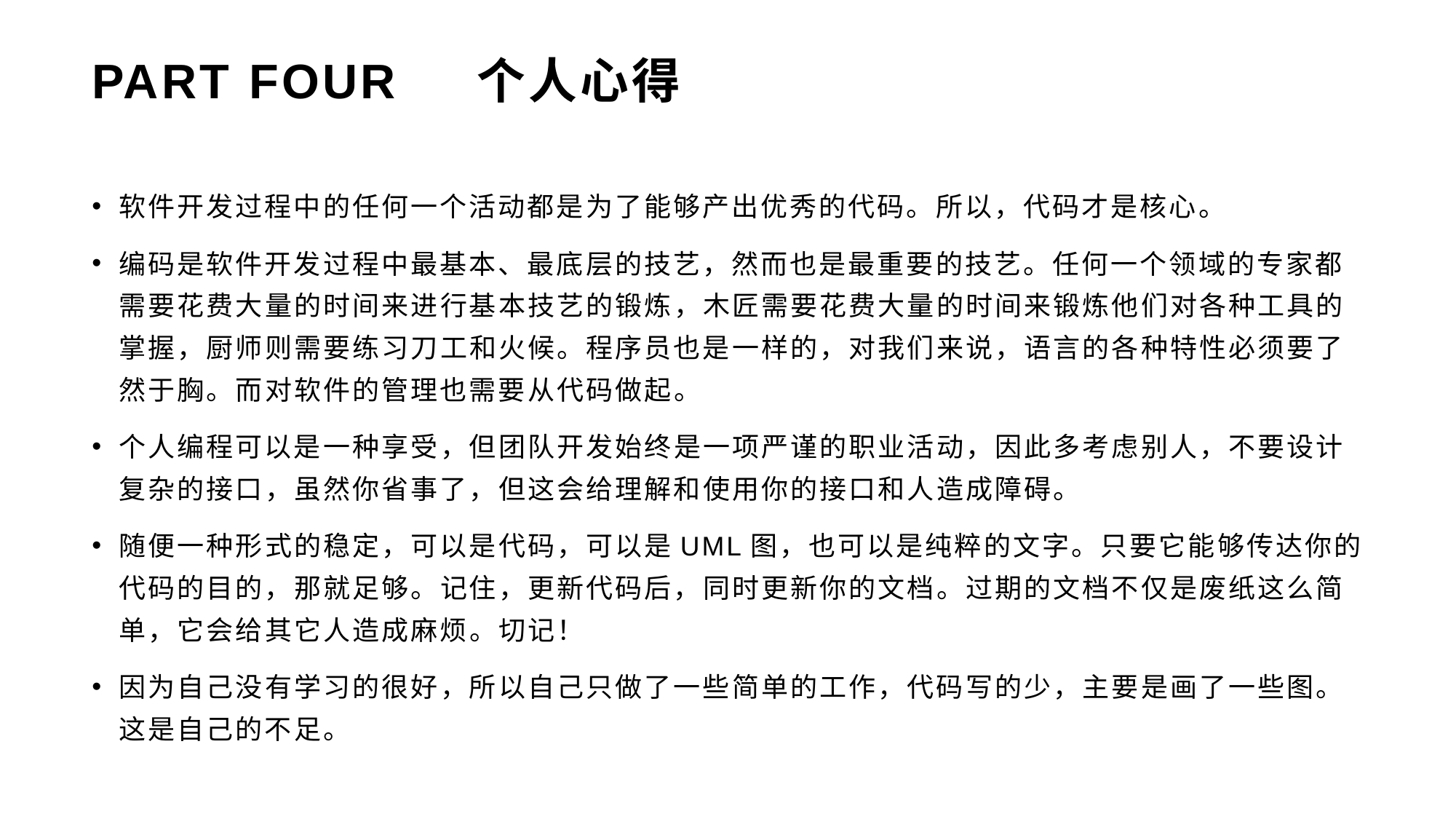

# PART FOUR    个人心得
软件开发过程中的任何一个活动都是为了能够产出优秀的代码。所以，代码才是核心。
编码是软件开发过程中最基本、最底层的技艺，然而也是最重要的技艺。任何一个领域的专家都需要花费大量的时间来进行基本技艺的锻炼，木匠需要花费大量的时间来锻炼他们对各种工具的掌握，厨师则需要练习刀工和火候。程序员也是一样的，对我们来说，语言的各种特性必须要了然于胸。而对软件的管理也需要从代码做起。
个人编程可以是一种享受，但团队开发始终是一项严谨的职业活动，因此多考虑别人，不要设计复杂的接口，虽然你省事了，但这会给理解和使用你的接口和人造成障碍。
随便一种形式的稳定，可以是代码，可以是UML图，也可以是纯粹的文字。只要它能够传达你的代码的目的，那就足够。记住，更新代码后，同时更新你的文档。过期的文档不仅是废纸这么简单，它会给其它人造成麻烦。切记！
因为自己没有学习的很好，所以自己只做了一些简单的工作，代码写的少，主要是画了一些图。这是自己的不足。